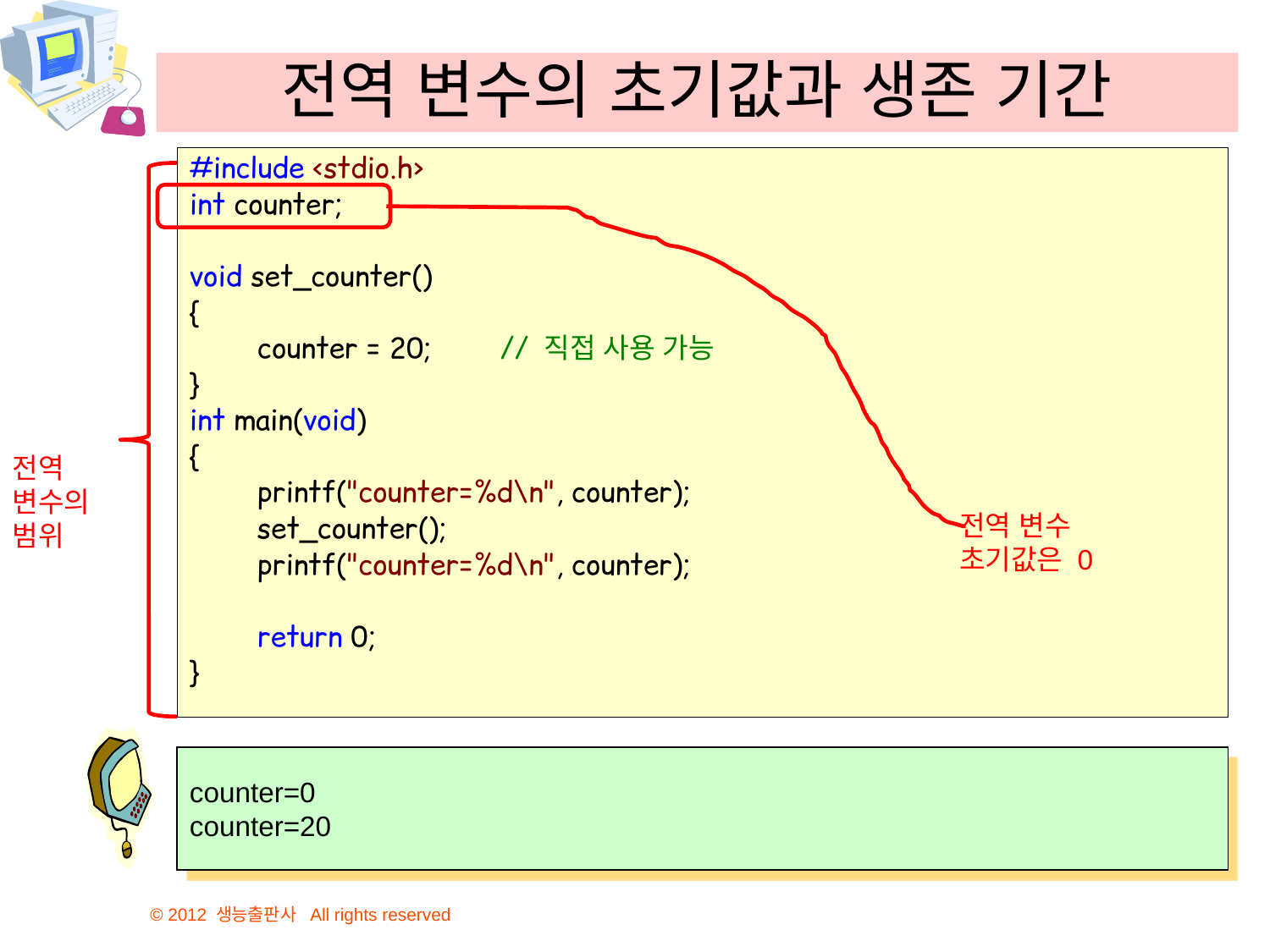

# 전역 변수의 초기값과 생존 기간
#include <stdio.h>
int counter;

void set_counter()
{
        counter = 20;        // 직접 사용 가능
}
int main(void)
{
        printf("counter=%d\n", counter);
        set_counter();
        printf("counter=%d\n", counter);

        return 0;
}

전역 변수의 범위
전역 변수
초기값은 0

counter=0
counter=20